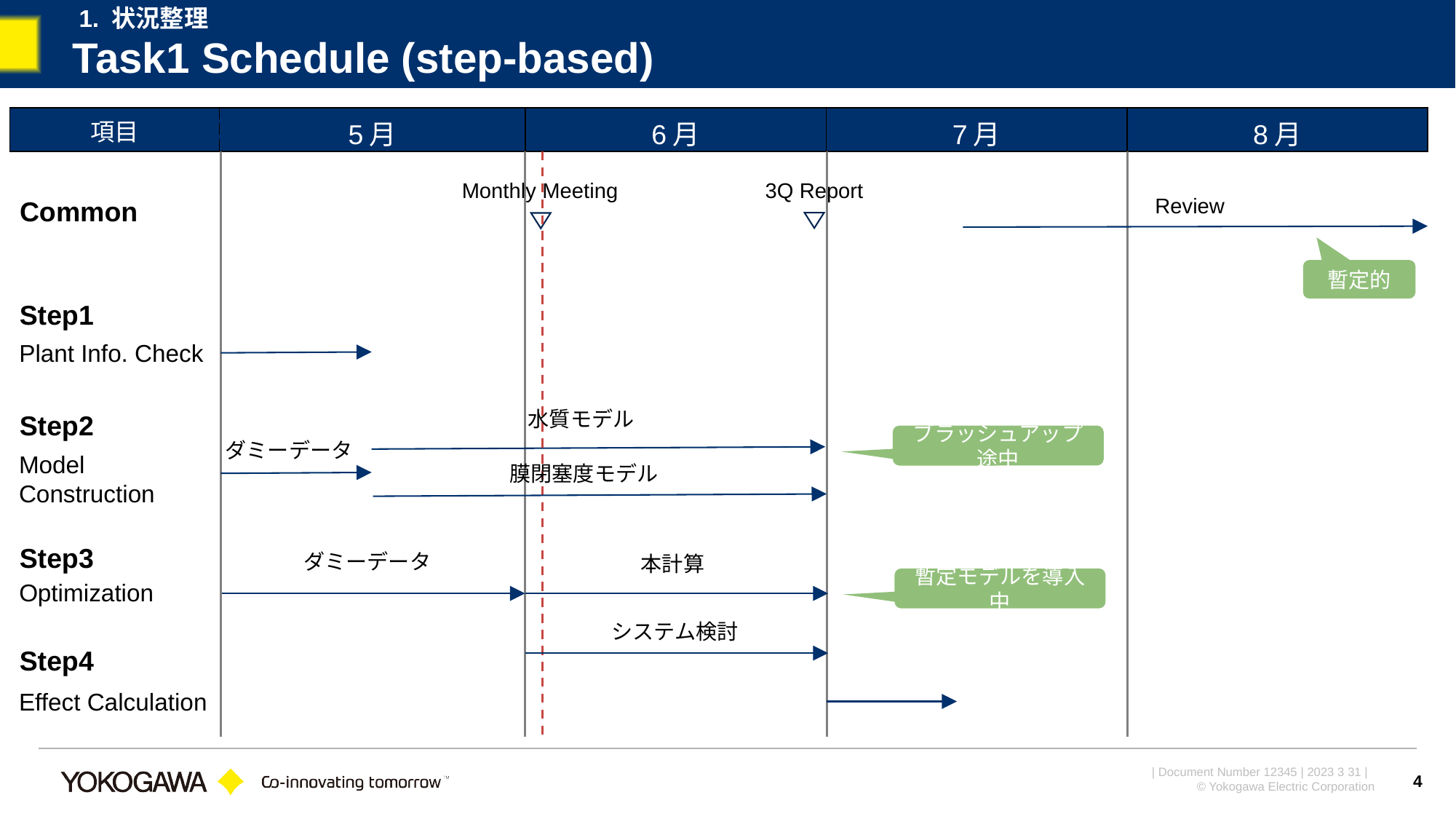

1. 状況整理
# Task1 Schedule (step-based)
| 項目 | 5月 | 6月 | 7月 | 8月 |
| --- | --- | --- | --- | --- |
Monthly Meeting
3Q Report
Review
Common

暫定的
Step1
Plant Info. Check
水質モデル
Step2
ブラッシュアップ途中
ダミーデータ
Model Construction
膜閉塞度モデル
Step3
ダミーデータ
本計算
暫定モデルを導入中
Optimization
システム検討
Step4
Effect Calculation
4